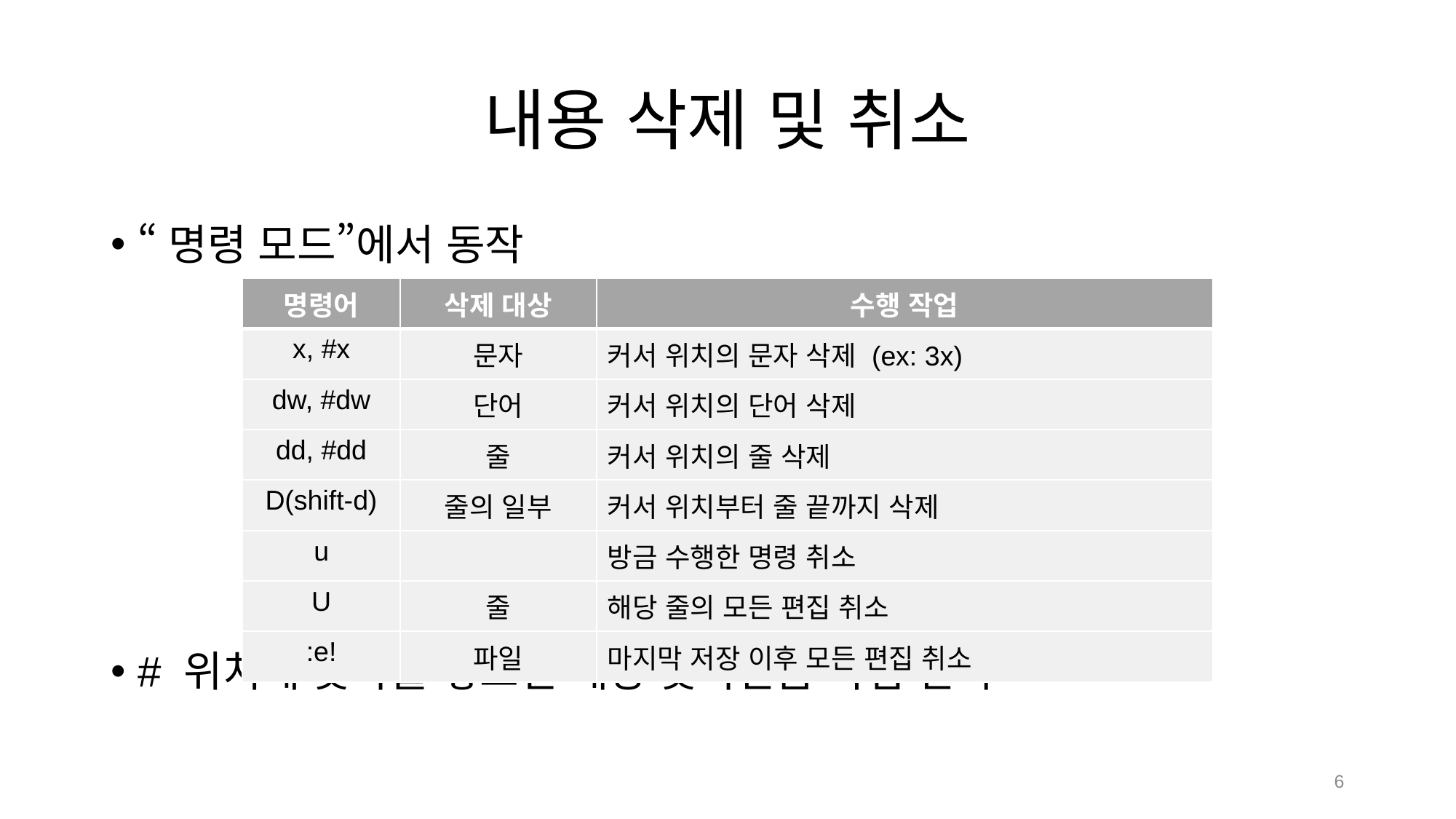

# 내용 삭제 및 취소
“명령 모드”에서 동작

# 위치에 숫자를 넣으면 해당 숫자만큼 작업 반복

| 명령어 | 삭제 대상 | 수행 작업 |
| --- | --- | --- |
| x, #x | 문자 | 커서 위치의 문자 삭제 (ex: 3x) |
| dw, #dw | 단어 | 커서 위치의 단어 삭제 |
| dd, #dd | 줄 | 커서 위치의 줄 삭제 |
| D(shift-d) | 줄의 일부 | 커서 위치부터 줄 끝까지 삭제 |
| u |  | 방금 수행한 명령 취소 |
| U | 줄 | 해당 줄의 모든 편집 취소 |
| :e! | 파일 | 마지막 저장 이후 모든 편집 취소 |
6